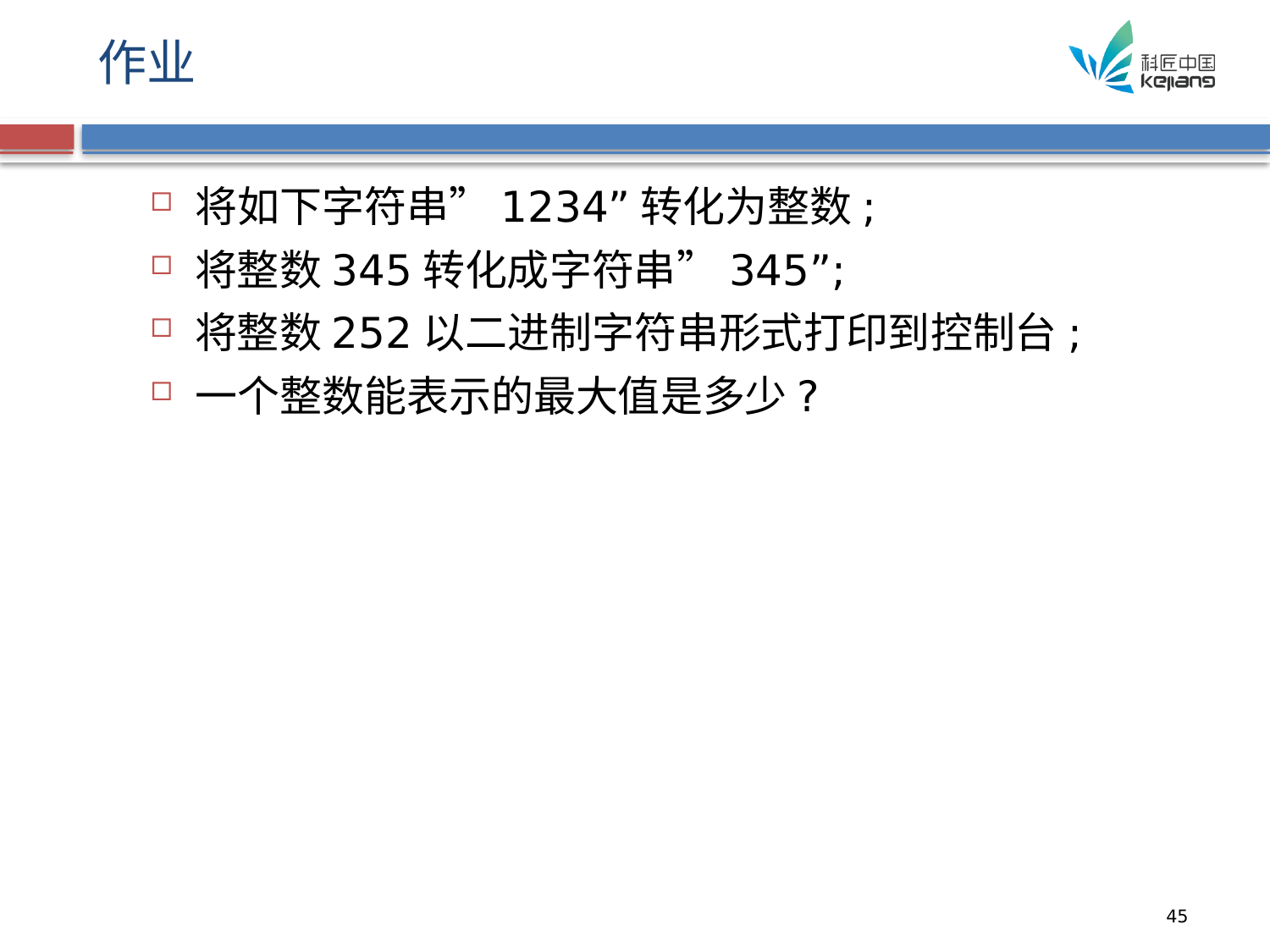

# 作业
将如下字符串”1234”转化为整数;
将整数345转化成字符串”345”;
将整数252以二进制字符串形式打印到控制台;
一个整数能表示的最大值是多少?

45